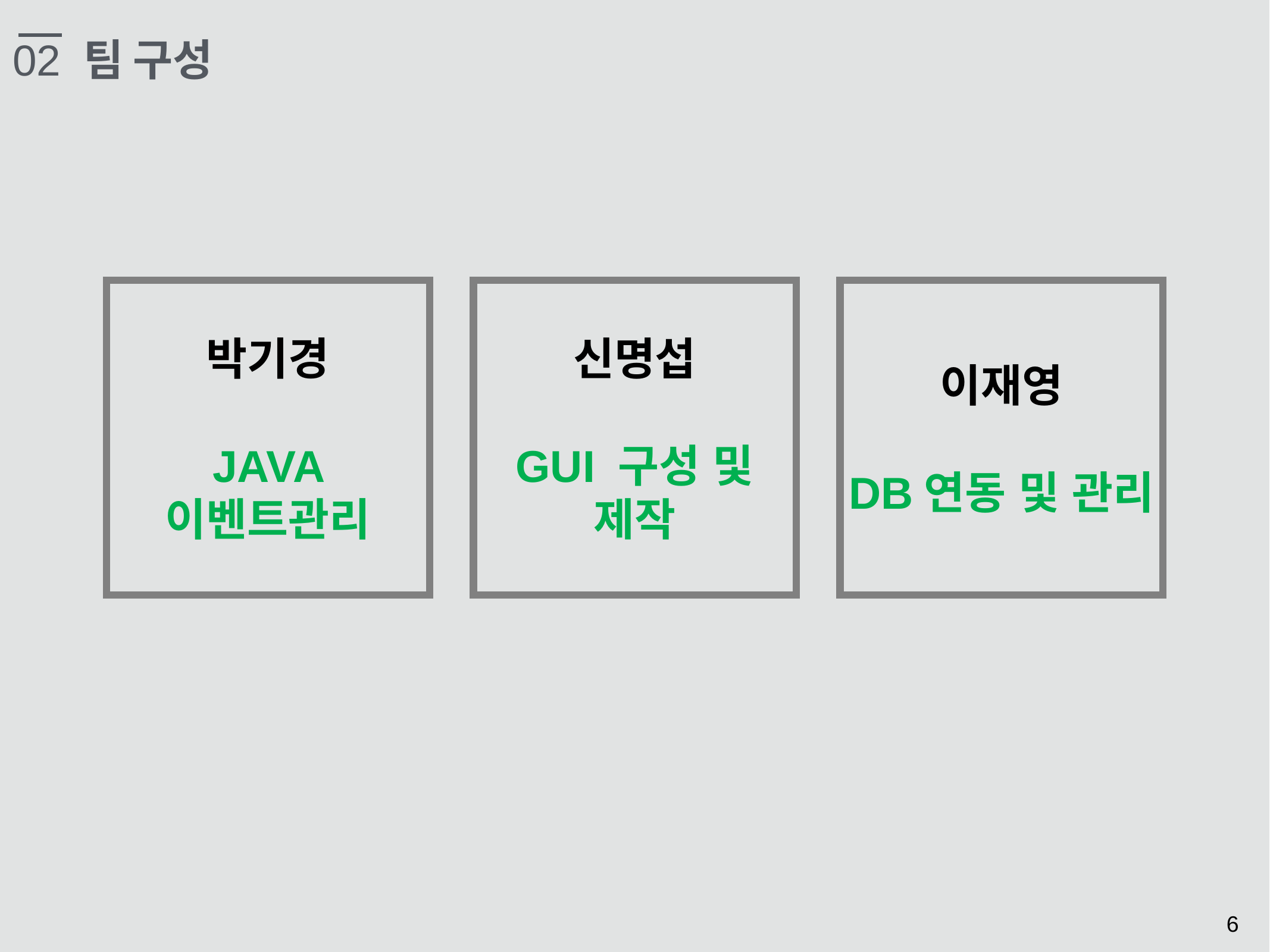

02 팀 구성

박기경

JAVA 이벤트관리
신명섭

GUI 구성 및 제작
이재영

DB연동 및 관리
6